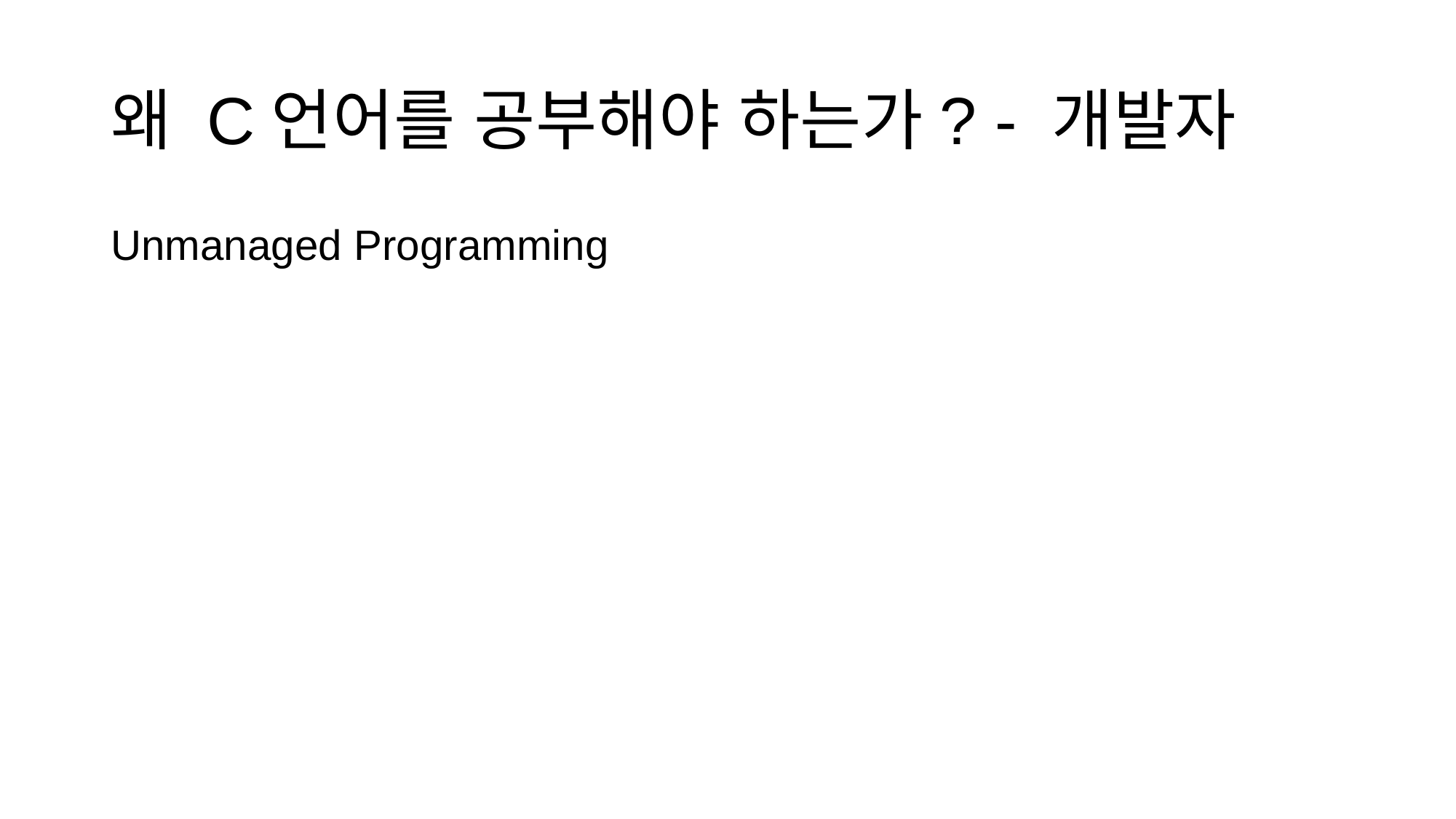

# 왜 C언어를 공부해야 하는가? - 개발자
Unmanaged Programming